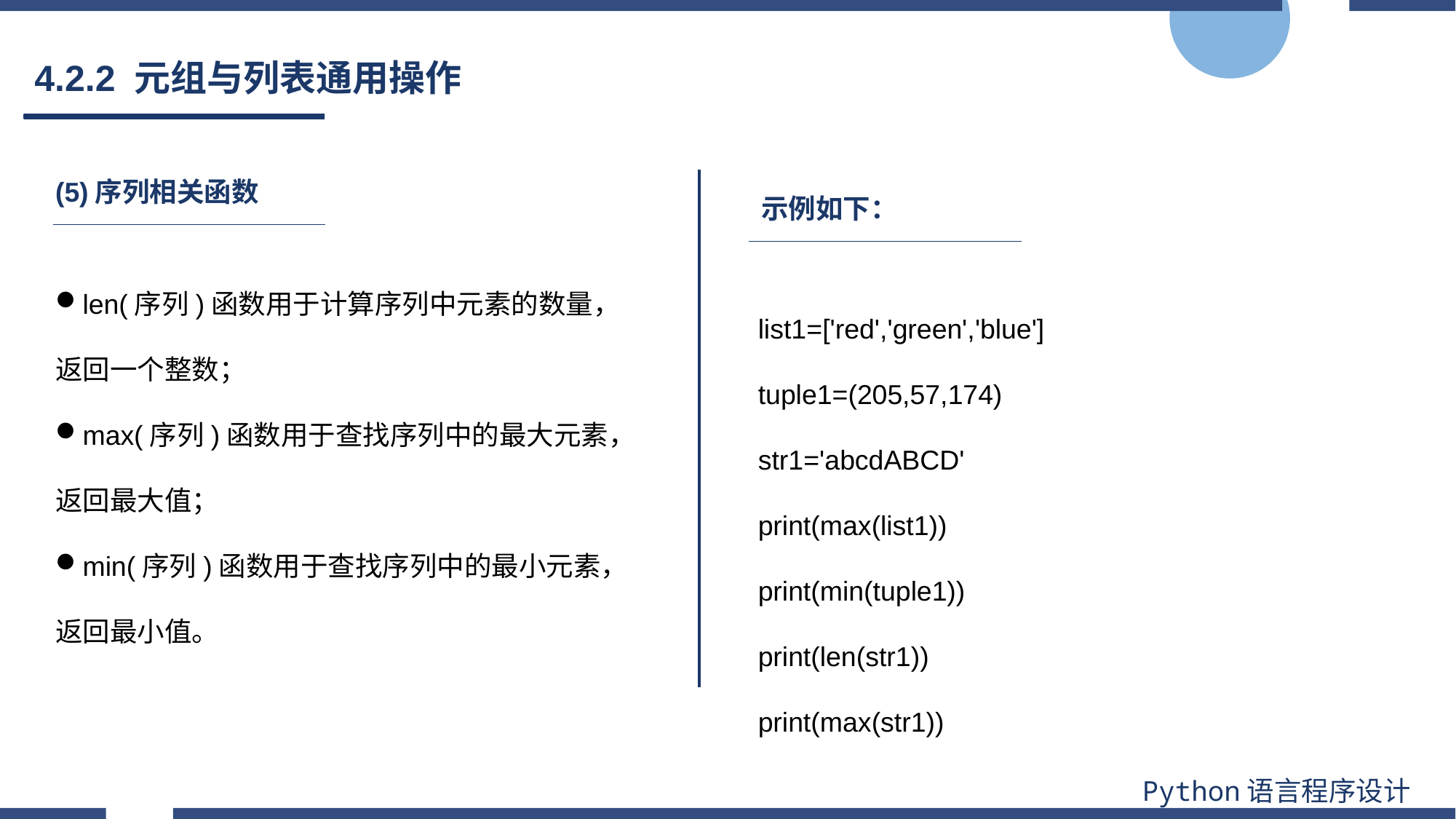

# 4.2.2 元组与列表通用操作
(5)序列相关函数
示例如下：
len(序列)函数用于计算序列中元素的数量，返回一个整数；
max(序列)函数用于查找序列中的最大元素，返回最大值；
min(序列)函数用于查找序列中的最小元素，返回最小值。
list1=['red','green','blue']
tuple1=(205,57,174)
str1='abcdABCD'
print(max(list1))
print(min(tuple1))
print(len(str1))
print(max(str1))